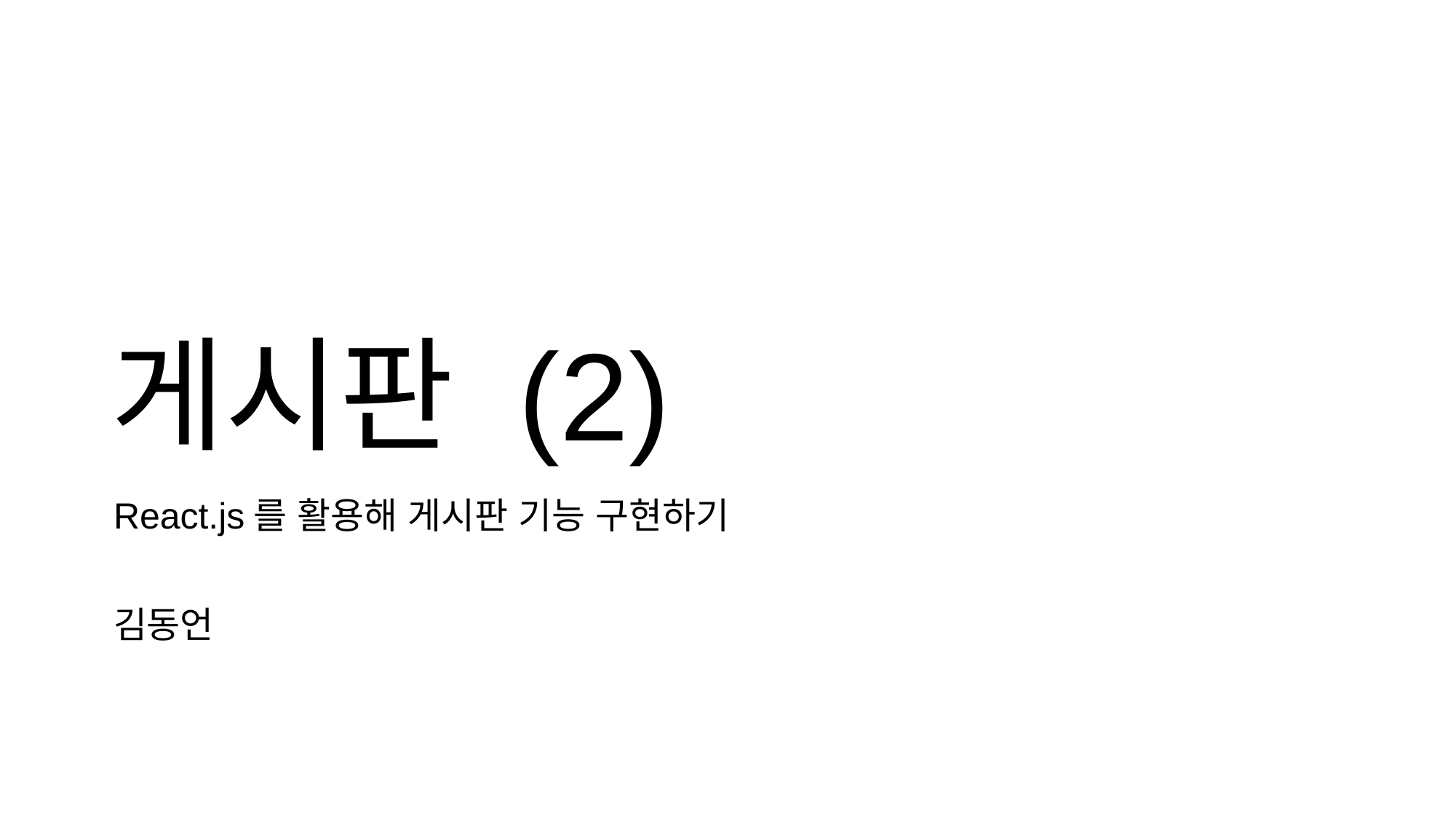

# 게시판 (2)
React.js를 활용해 게시판 기능 구현하기

김동언